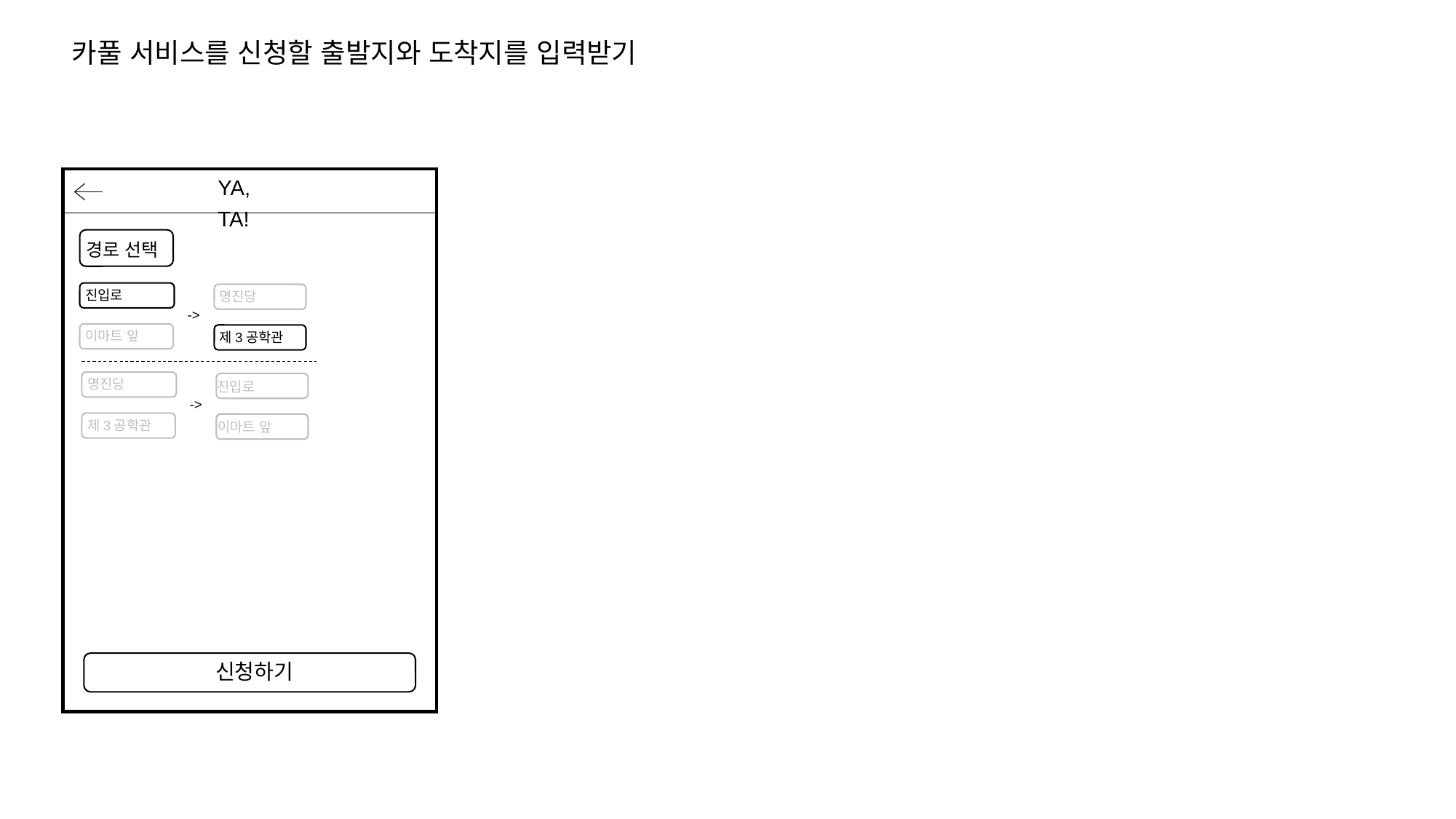

카풀 서비스를 신청할 출발지와 도착지를 입력받기

YA, TA!

경로 선택
진입로

명진당

->
이마트 앞
제3공학관

명진당

진입로

->
제3공학관
이마트 앞

신청하기